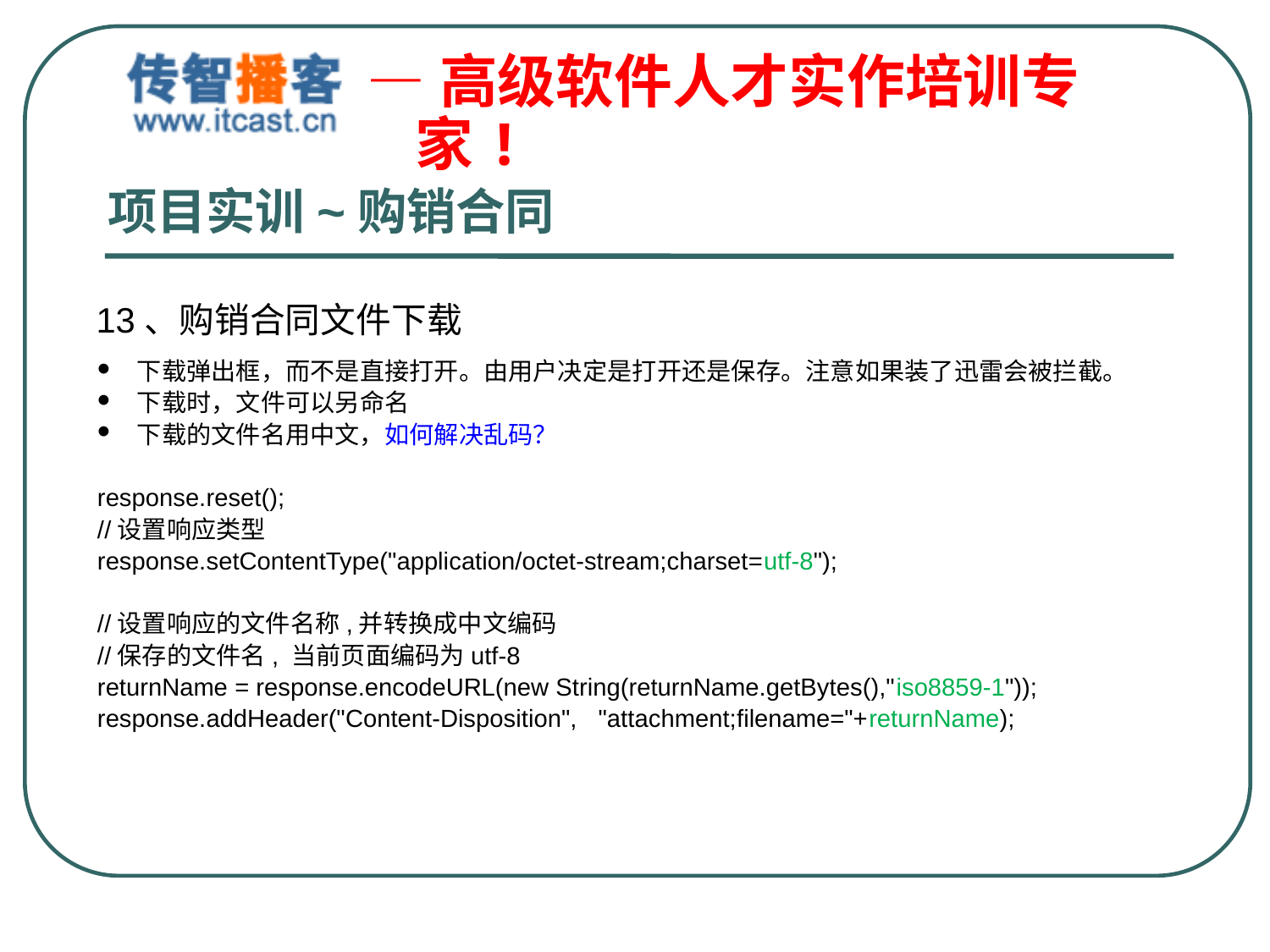

# 项目实训~购销合同
13、购销合同文件下载
下载弹出框，而不是直接打开。由用户决定是打开还是保存。注意如果装了迅雷会被拦截。
下载时，文件可以另命名
下载的文件名用中文，如何解决乱码？

response.reset();
//设置响应类型
response.setContentType("application/octet-stream;charset=utf-8");

//设置响应的文件名称,并转换成中文编码
//保存的文件名, 当前页面编码为utf-8
returnName = response.encodeURL(new String(returnName.getBytes(),"iso8859-1"));
response.addHeader("Content-Disposition",   "attachment;filename="+returnName);